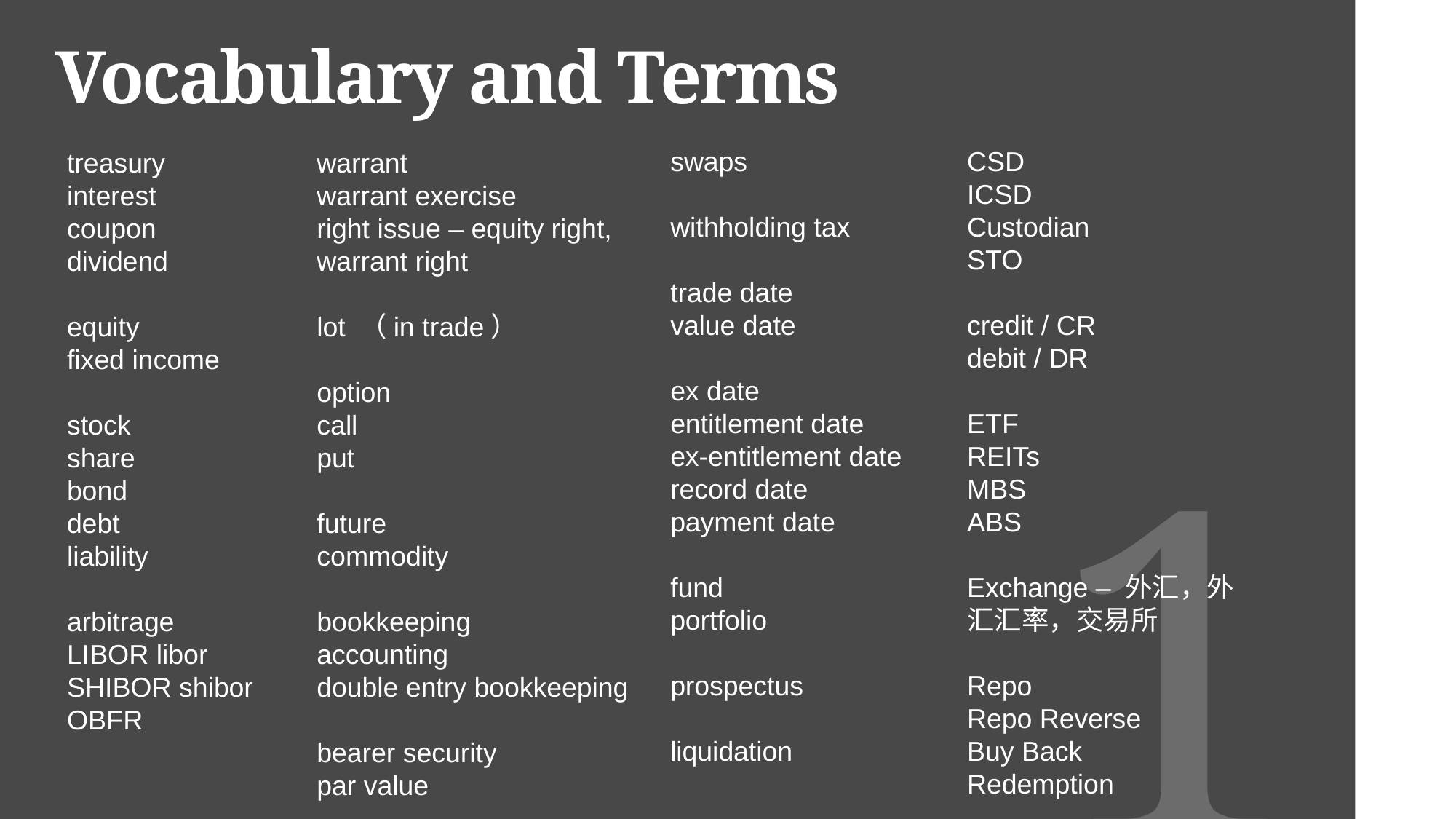

# Vocabulary and Terms
swaps

withholding tax

trade date
value date

ex date
entitlement date
ex-entitlement date
record date
payment date

fund
portfolio

prospectus

liquidation

CSD
ICSD
Custodian
STO

credit / CR
debit / DR

ETF
REITs
MBS
ABS

Exchange – 外汇，外汇汇率，交易所

Repo
Repo Reverse
Buy Back
Redemption

treasury
interest
coupon
dividend

equity
fixed income

stock
share
bond
debt
liability

arbitrage
LIBOR libor
SHIBOR shibor
OBFR

warrant
warrant exercise
right issue – equity right, warrant right

lot （in trade）

option
call
put

future
commodity

bookkeeping
accounting
double entry bookkeeping

bearer security
par value

1